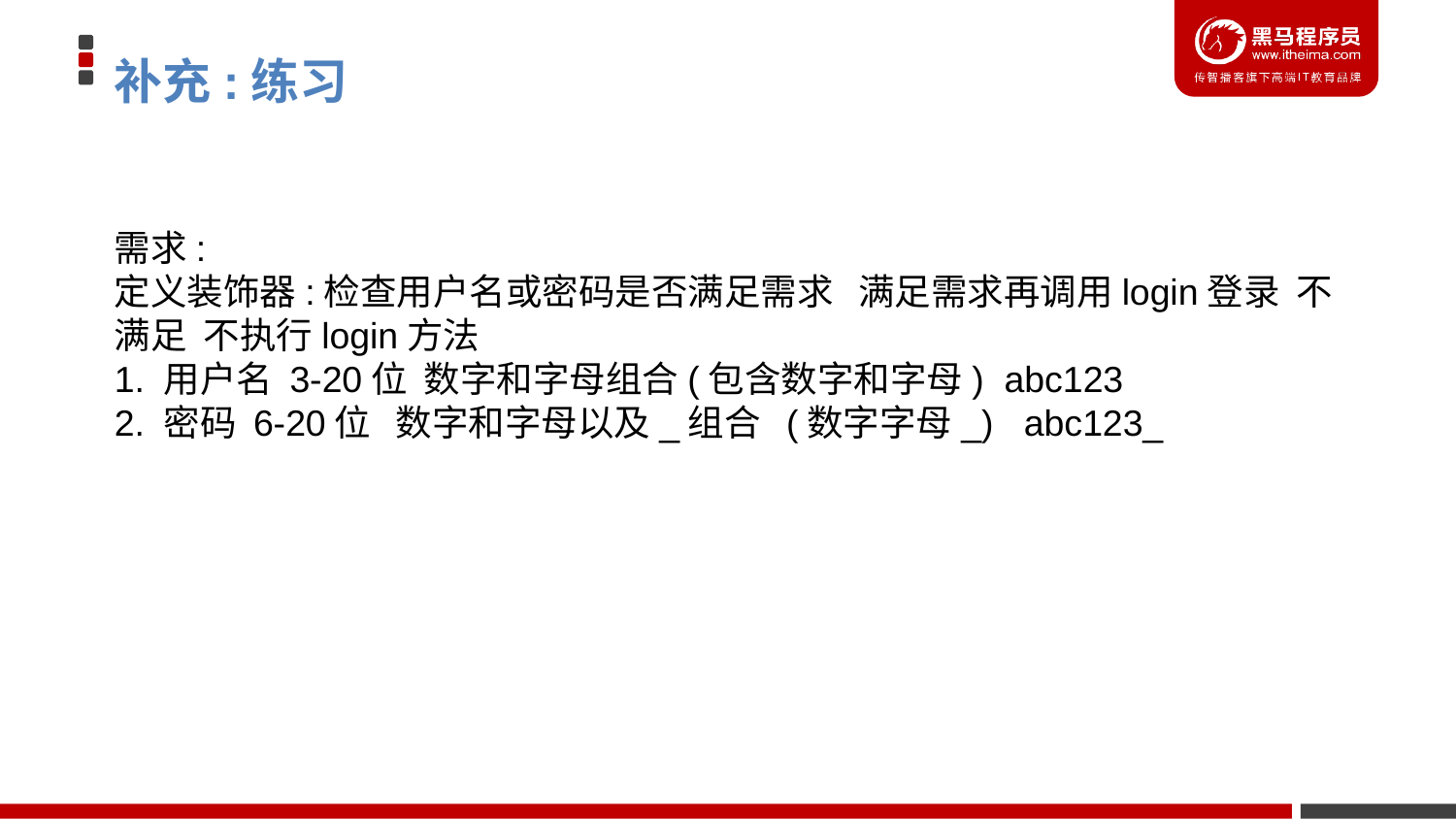

# 补充:练习
需求:
定义装饰器:检查用户名或密码是否满足需求   满足需求再调用login登录  不满足  不执行login方法
1. 用户名 3-20位  数字和字母组合(包含数字和字母)  abc123
2. 密码 6-20位   数字和字母以及_组合  (数字字母_)   abc123_